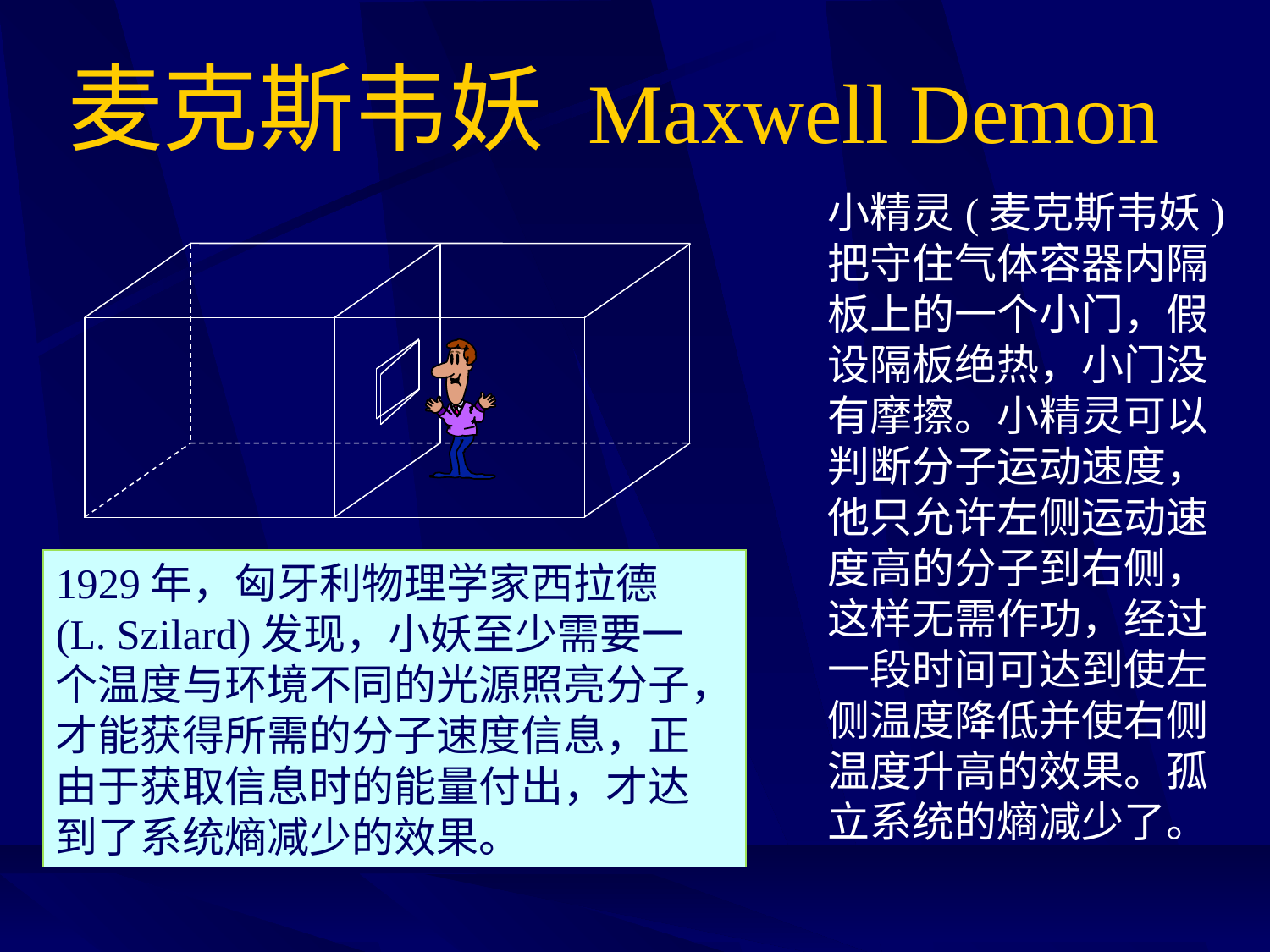

# 麦克斯韦妖 Maxwell Demon
小精灵(麦克斯韦妖)
把守住气体容器内隔
板上的一个小门，假
设隔板绝热，小门没
有摩擦。小精灵可以
判断分子运动速度，
他只允许左侧运动速
度高的分子到右侧，
这样无需作功，经过
一段时间可达到使左
侧温度降低并使右侧
温度升高的效果。孤
立系统的熵减少了。

1929年，匈牙利物理学家西拉德
(L. Szilard)发现，小妖至少需要一
个温度与环境不同的光源照亮分子，
才能获得所需的分子速度信息，正
由于获取信息时的能量付出，才达
到了系统熵减少的效果。